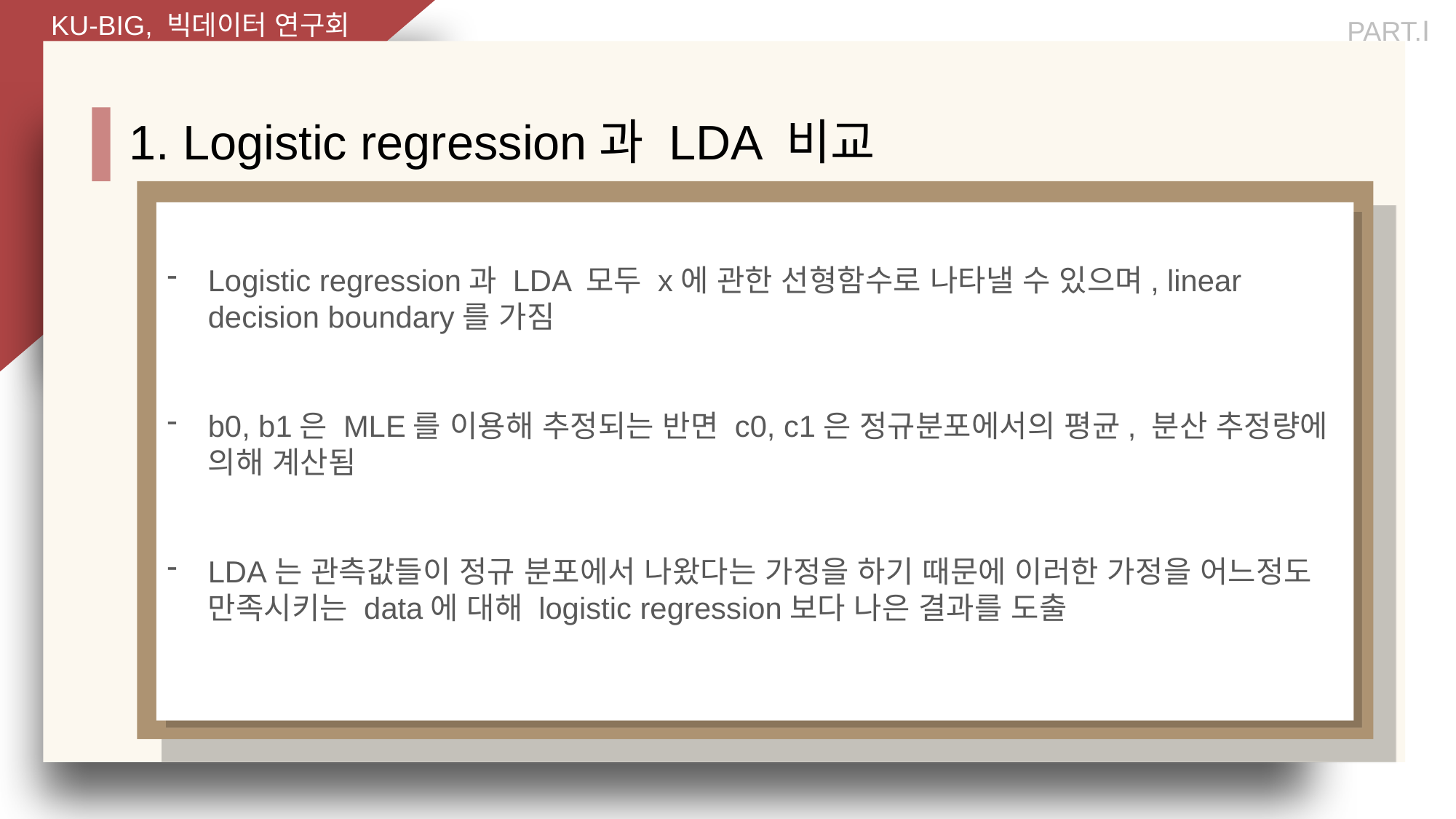

PART.Ⅰ
# 1. Logistic regression과 LDA 비교

Logistic regression과 LDA 모두 x에 관한 선형함수로 나타낼 수 있으며, linear decision boundary를 가짐

b0, b1은 MLE를 이용해 추정되는 반면 c0, c1은 정규분포에서의 평균, 분산 추정량에 의해 계산됨

LDA는 관측값들이 정규 분포에서 나왔다는 가정을 하기 때문에 이러한 가정을 어느정도 만족시키는 data에 대해 logistic regression보다 나은 결과를 도출